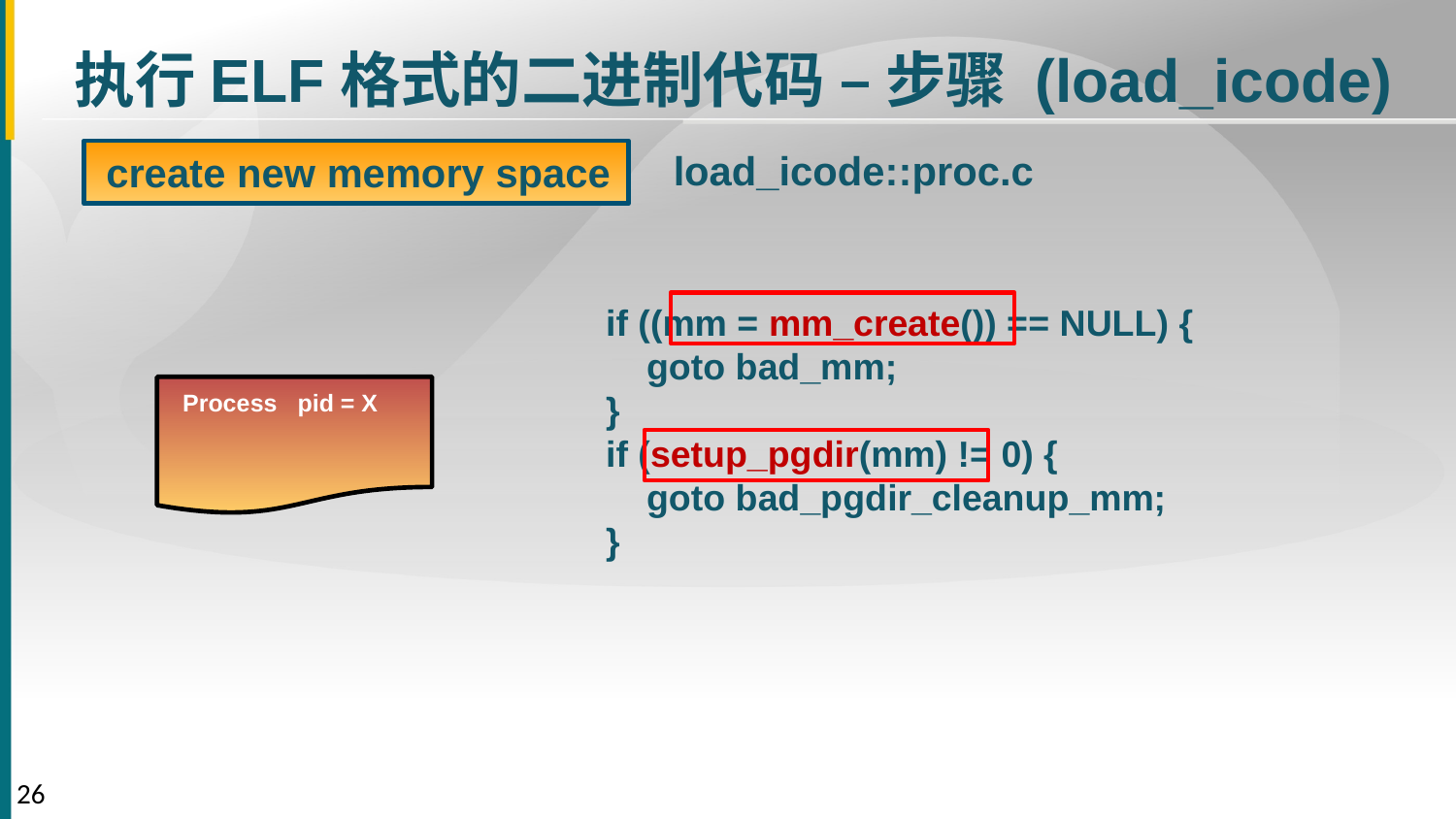

执行ELF格式的二进制代码 – 步骤 (load_icode)
load_icode::proc.c
create new memory space

if ((mm = mm_create()) == NULL) {
    goto bad_mm;
}
if (setup_pgdir(mm) != 0) {
    goto bad_pgdir_cleanup_mm;
}

Process   pid = X

26